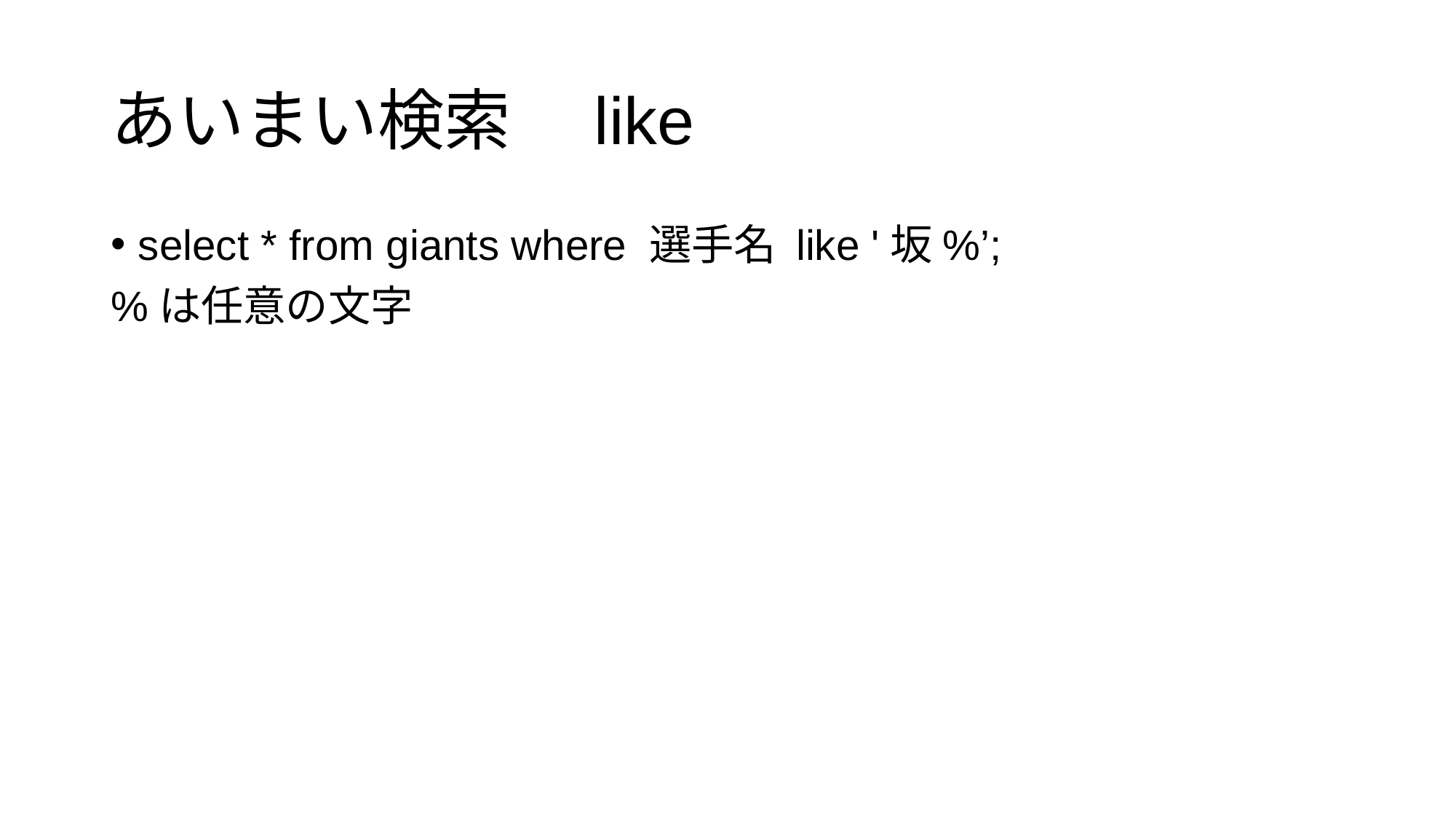

# あいまい検索　like
select * from giants where 選手名 like '坂%’;
%は任意の文字